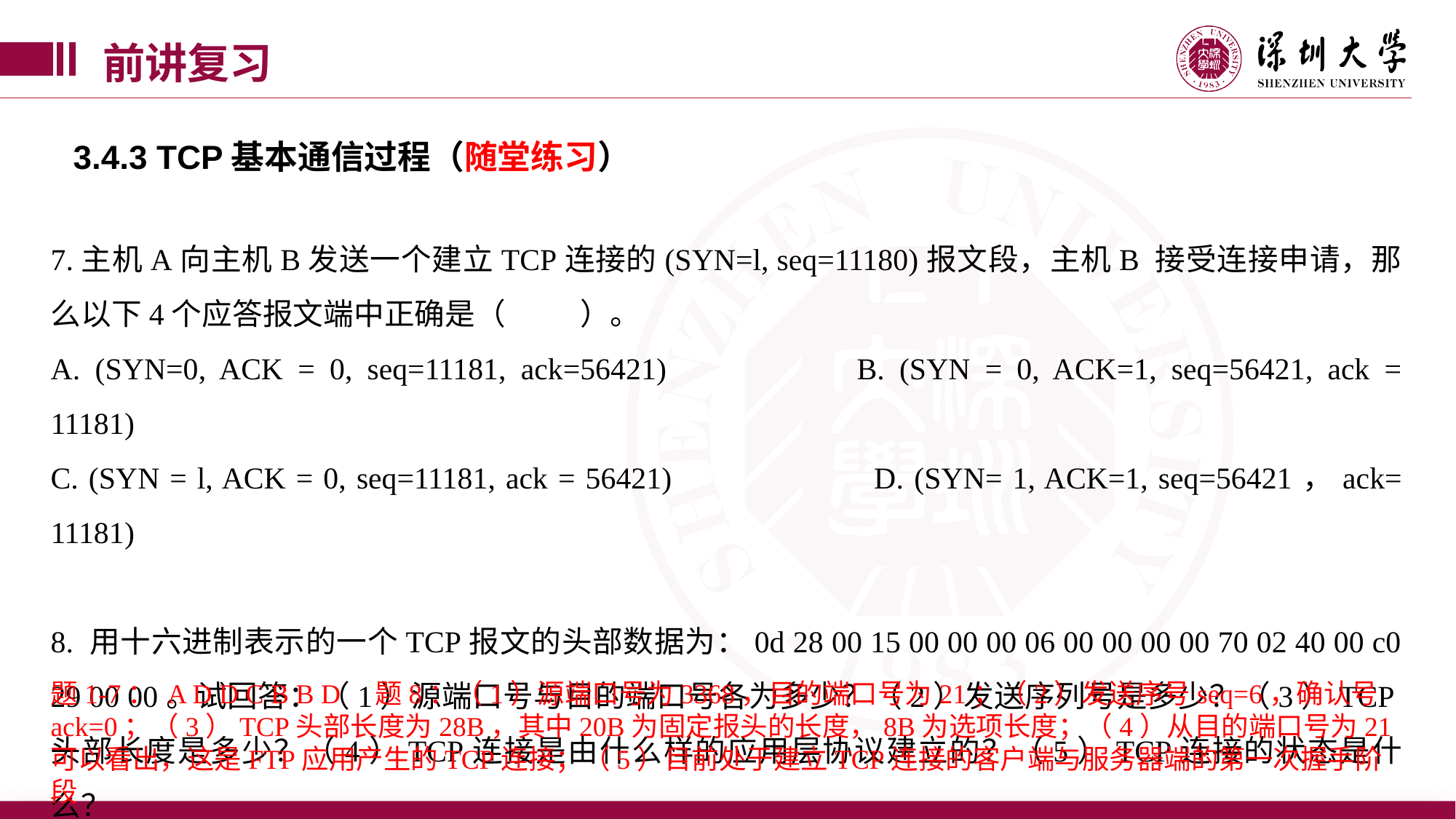

前讲复习

3.4.3 TCP基本通信过程（随堂练习）
7.主机A向主机B发送一个建立TCP连接的(SYN=l, seq=11180)报文段，主机B 接受连接申请，那么以下4个应答报文端中正确是（           ）。
A. (SYN=0, ACK = 0, seq=11181, ack=56421)		B. (SYN = 0, ACK=1, seq=56421, ack = 11181)
C. (SYN = l, ACK = 0, seq=11181, ack = 56421)	              D. (SYN= 1, ACK=1, seq=56421，ack= 11181)

8. 用十六进制表示的一个TCP报文的头部数据为：0d 28 00 15 00 00 00 06 00 00 00 00 70 02 40 00 c0 29 00 00。试回答：（1）源端口号与目的端口号各为多少？（2）发送序列号是多少？（3）TCP头部长度是多少？（4）TCP连接是由什么样的应用层协议建立的？（5）TCP连接的状态是什么？
题1-7： A D D C B B D    题8：（1）源端口号为3368，目的端口号为21；（2）发送序号seq=6，确认号ack=0；（3）TCP头部长度为28B，其中20B为固定报头的长度，8B为选项长度；（4）从目的端口号为21 可以看出，这是FTP应用产生的TCP连接；（5）目前处于建立TCP连接的客户端与服务器端的第一次握手阶段